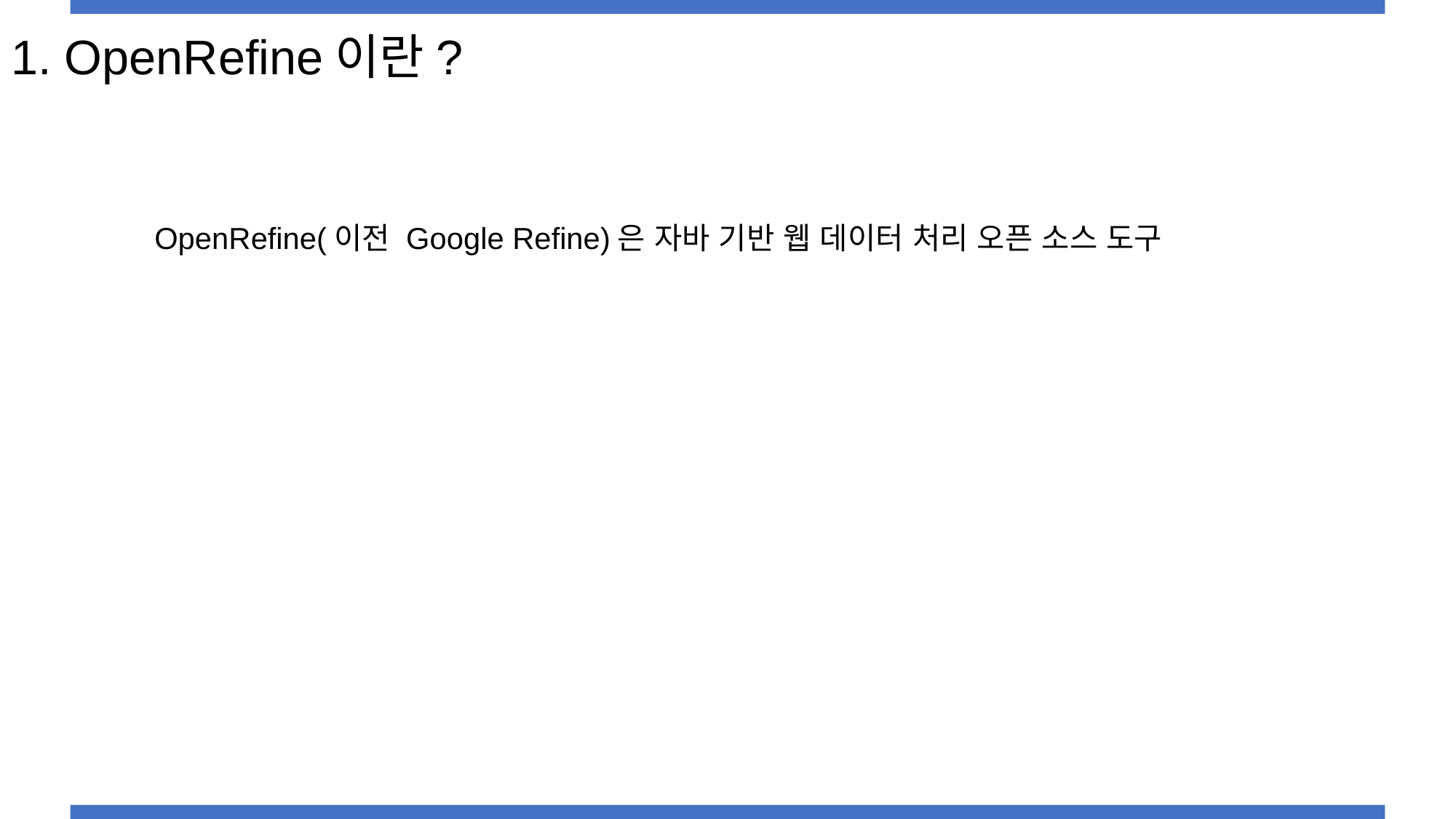

1. OpenRefine이란?
OpenRefine(이전 Google Refine)은 자바 기반 웹 데이터 처리 오픈 소스 도구